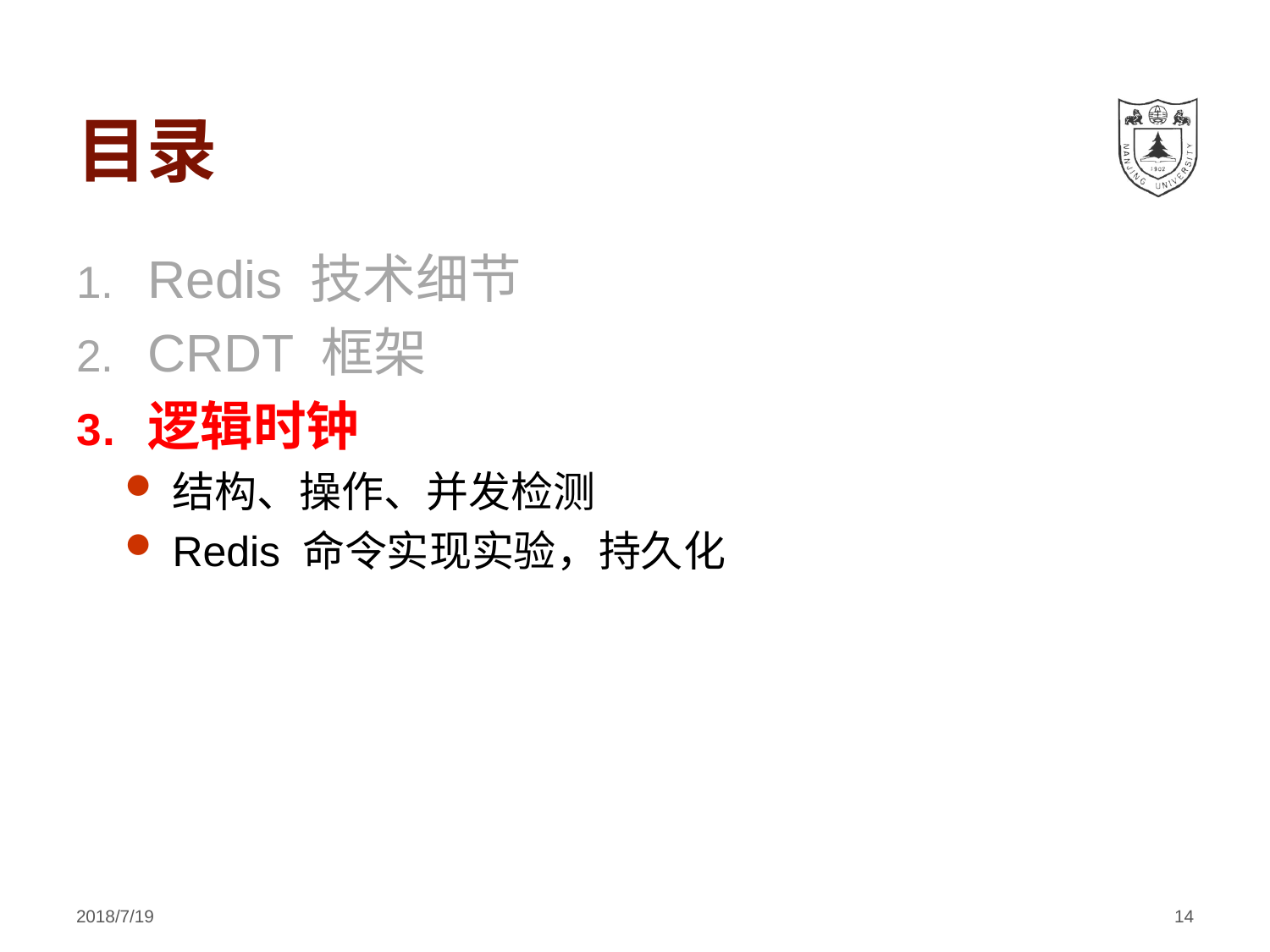

# 目录
Redis 技术细节
CRDT 框架
逻辑时钟
结构、操作、并发检测
Redis 命令实现实验，持久化
2018/7/19

14